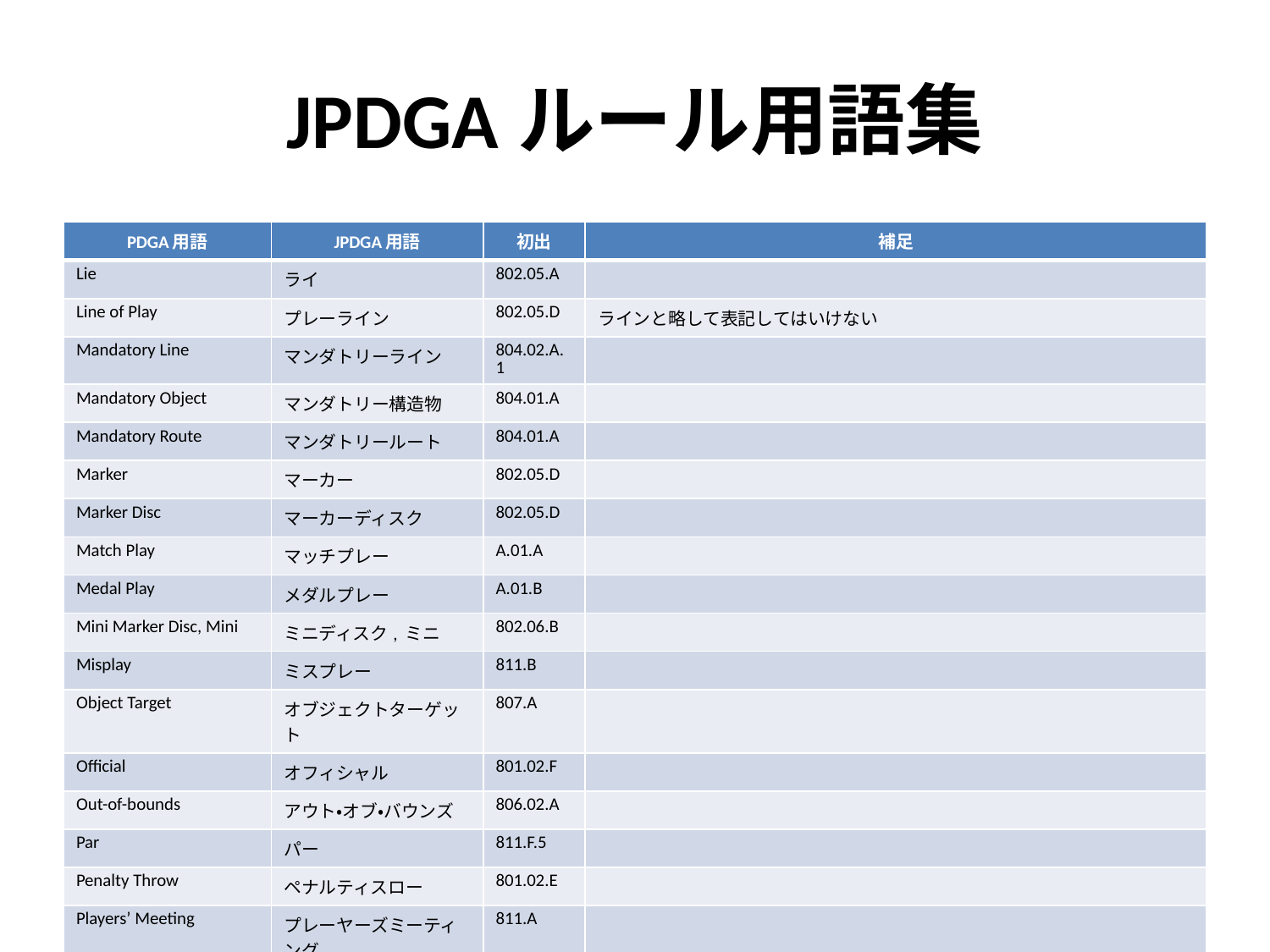

# JPDGAルール用語集
| PDGA用語 | JPDGA用語 | 初出 | 補足 |
| --- | --- | --- | --- |
| Lie | ライ | 802.05.A |  |
| Line of Play | プレーライン | 802.05.D | ラインと略して表記してはいけない |
| Mandatory Line | マンダトリーライン | 804.02.A.1 |  |
| Mandatory Object | マンダトリー構造物 | 804.01.A |  |
| Mandatory Route | マンダトリールート | 804.01.A |  |
| Marker | マーカー | 802.05.D |  |
| Marker Disc | マーカーディスク | 802.05.D |  |
| Match Play | マッチプレー | A.01.A |  |
| Medal Play | メダルプレー | A.01.B |  |
| Mini Marker Disc, Mini | ミニディスク, ミニ | 802.06.B |  |
| Misplay | ミスプレー | 811.B |  |
| Object Target | オブジェクトターゲット | 807.A |  |
| Official | オフィシャル | 801.02.F |  |
| Out-of-bounds | アウト・オブ・バウンズ | 806.02.A |  |
| Par | パー | 811.F.5 |  |
| Penalty Throw | ペナルティスロー | 801.02.E |  |
| Players’ Meeting | プレーヤーズミーティング | 811.A |  |
| Playing Surface | プレー地表面 | 802.05.A | プレー地表面とプレーエリアの2通りの表記の内､前者に統一 |